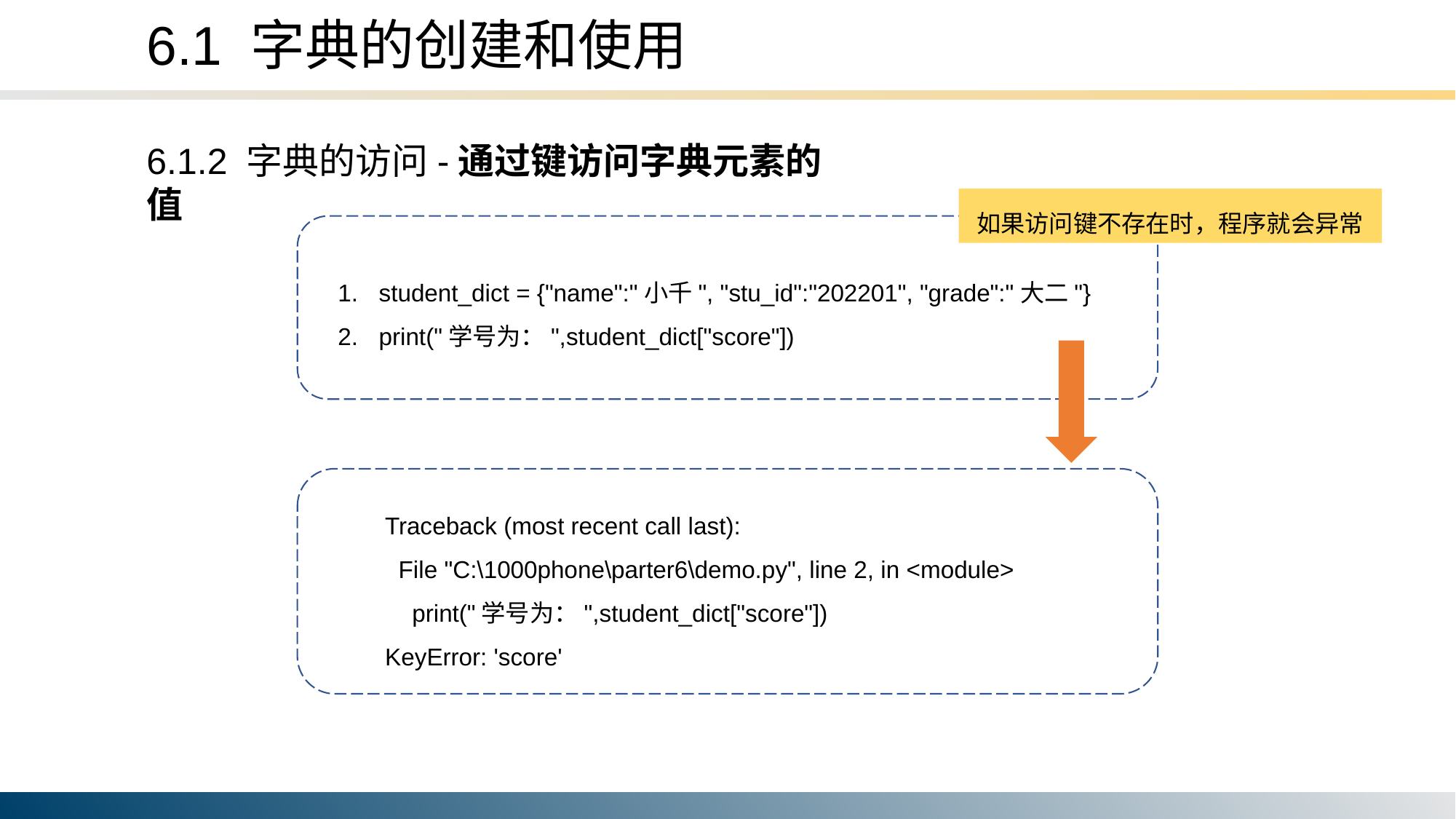

6.1 字典的创建和使用
6.1.2 字典的访问-通过键访问字典元素的值
如果访问键不存在时，程序就会异常

student_dict = {"name":"小千", "stu_id":"202201", "grade":"大二"}
print("学号为：",student_dict["score"])

Traceback (most recent call last):
  File "C:\1000phone\parter6\demo.py", line 2, in <module>
    print("学号为：",student_dict["score"])
KeyError: 'score'